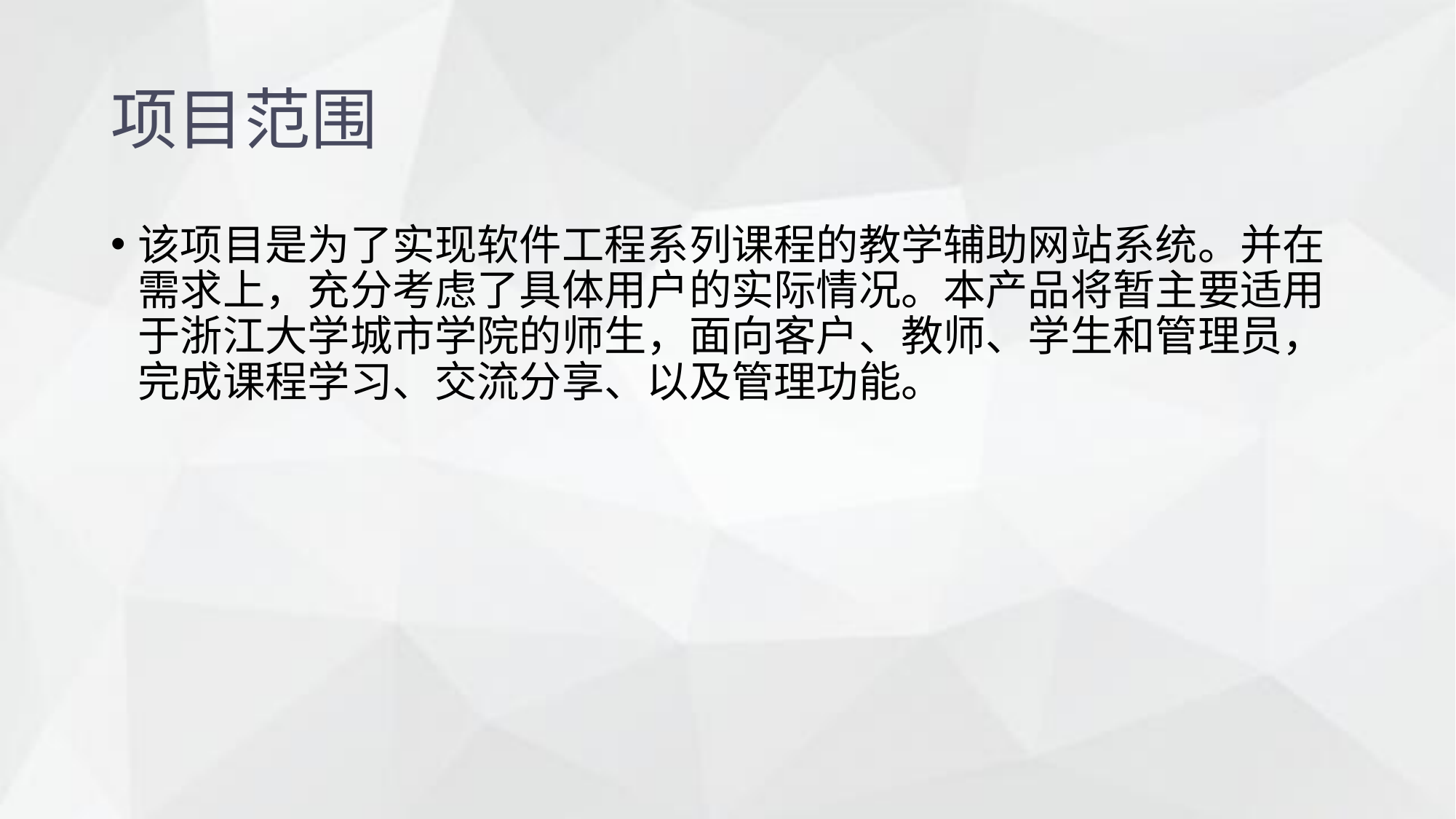

项目范围
该项目是为了实现软件工程系列课程的教学辅助网站系统。并在需求上，充分考虑了具体用户的实际情况。本产品将暂主要适用于浙江大学城市学院的师生，面向客户、教师、学生和管理员，完成课程学习、交流分享、以及管理功能。